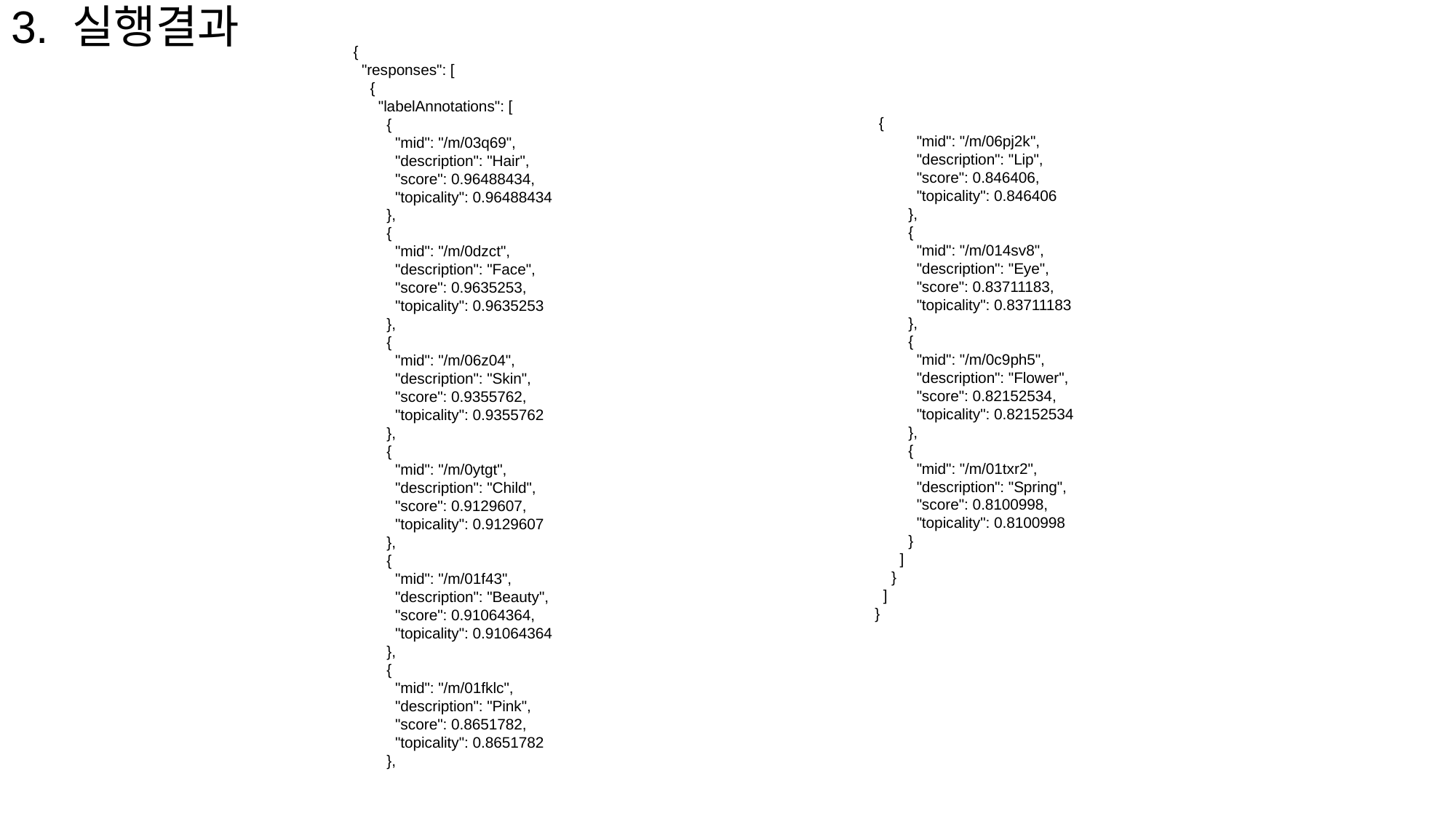

# 3. 실행결과
{
  "responses": [
    {
      "labelAnnotations": [
        {
          "mid": "/m/03q69",
          "description": "Hair",
          "score": 0.96488434,
          "topicality": 0.96488434
        },
        {
          "mid": "/m/0dzct",
          "description": "Face",
          "score": 0.9635253,
          "topicality": 0.9635253
        },
        {
          "mid": "/m/06z04",
          "description": "Skin",
          "score": 0.9355762,
          "topicality": 0.9355762
        },
        {
          "mid": "/m/0ytgt",
          "description": "Child",
          "score": 0.9129607,
          "topicality": 0.9129607
        },
        {
          "mid": "/m/01f43",
          "description": "Beauty",
          "score": 0.91064364,
          "topicality": 0.91064364
        },
        {
          "mid": "/m/01fklc",
          "description": "Pink",
          "score": 0.8651782,
          "topicality": 0.8651782
        },
 {
          "mid": "/m/06pj2k",
          "description": "Lip",
          "score": 0.846406,
          "topicality": 0.846406
        },
        {
          "mid": "/m/014sv8",
          "description": "Eye",
          "score": 0.83711183,
          "topicality": 0.83711183
        },
        {
          "mid": "/m/0c9ph5",
          "description": "Flower",
          "score": 0.82152534,
          "topicality": 0.82152534
        },
        {
          "mid": "/m/01txr2",
          "description": "Spring",
          "score": 0.8100998,
          "topicality": 0.8100998
        }
      ]
    }
  ]
}